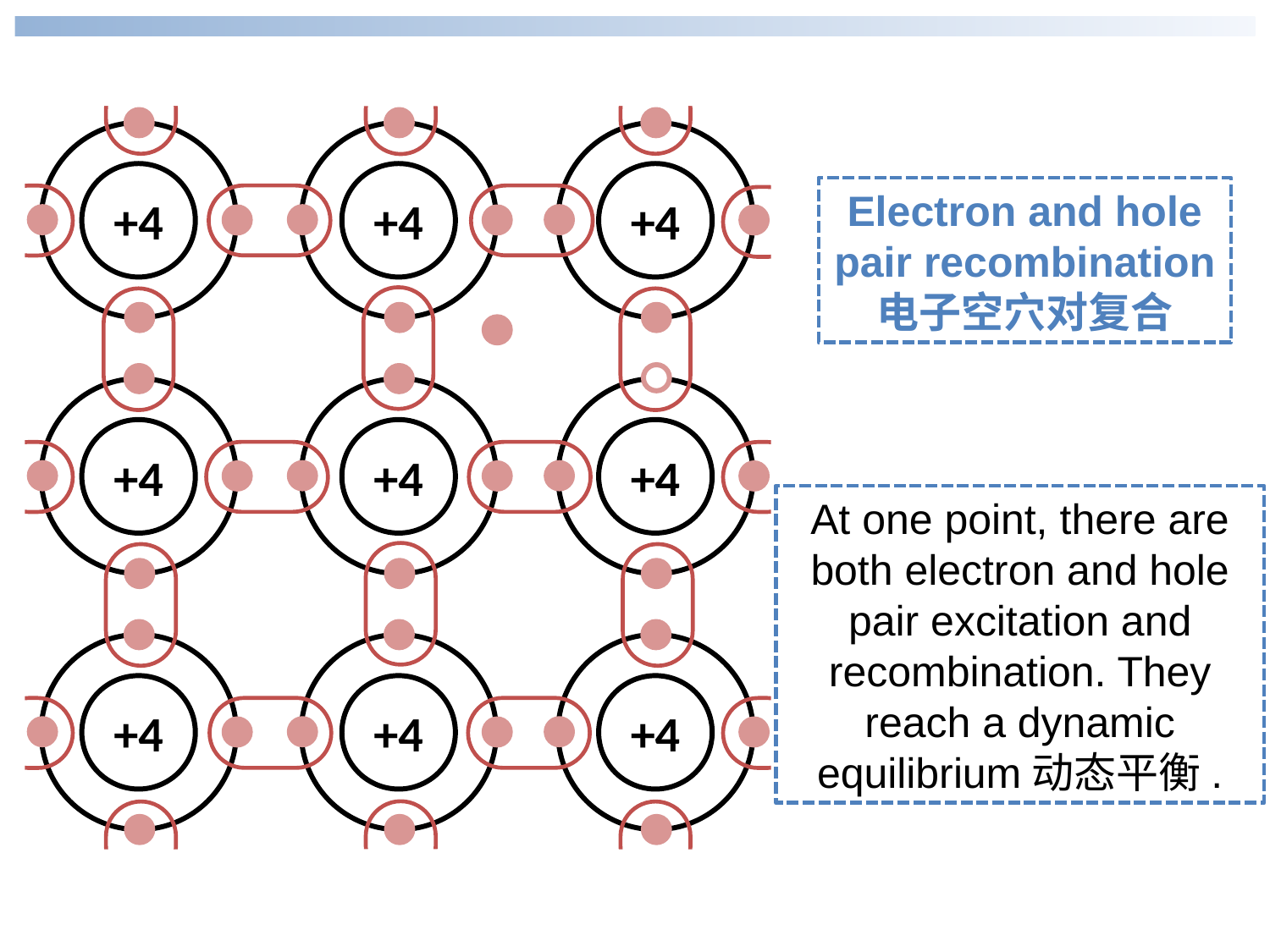

+4

+4

+4

Electron and hole pair recombination
电子空穴对复合

+4

+4

+4

At one point, there are both electron and hole pair excitation and recombination. They reach a dynamic equilibrium动态平衡.

+4

+4

+4